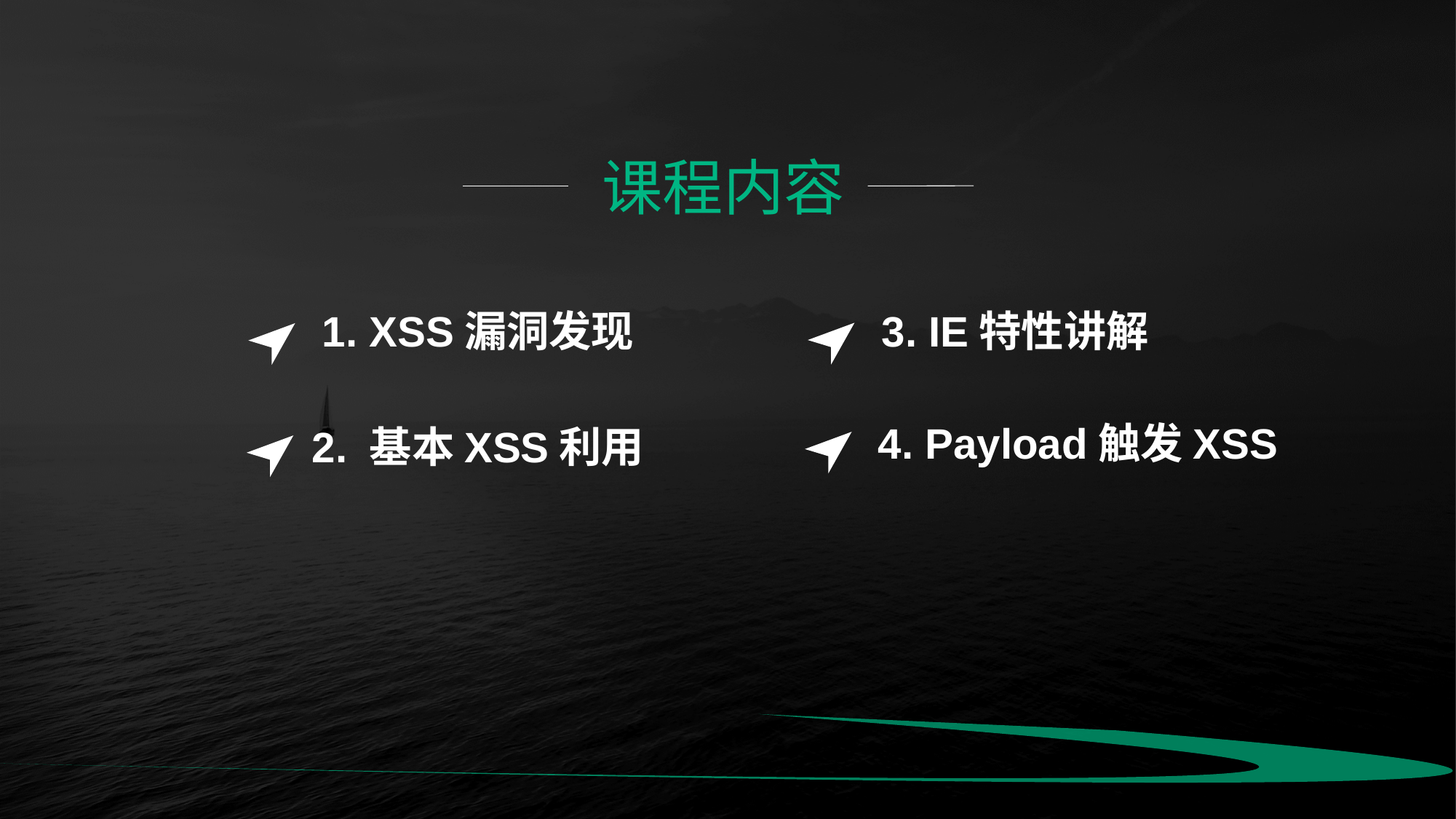

课程内容
3. IE特性讲解

4. Payload触发XSS

1. XSS漏洞发现

2. 基本XSS利用